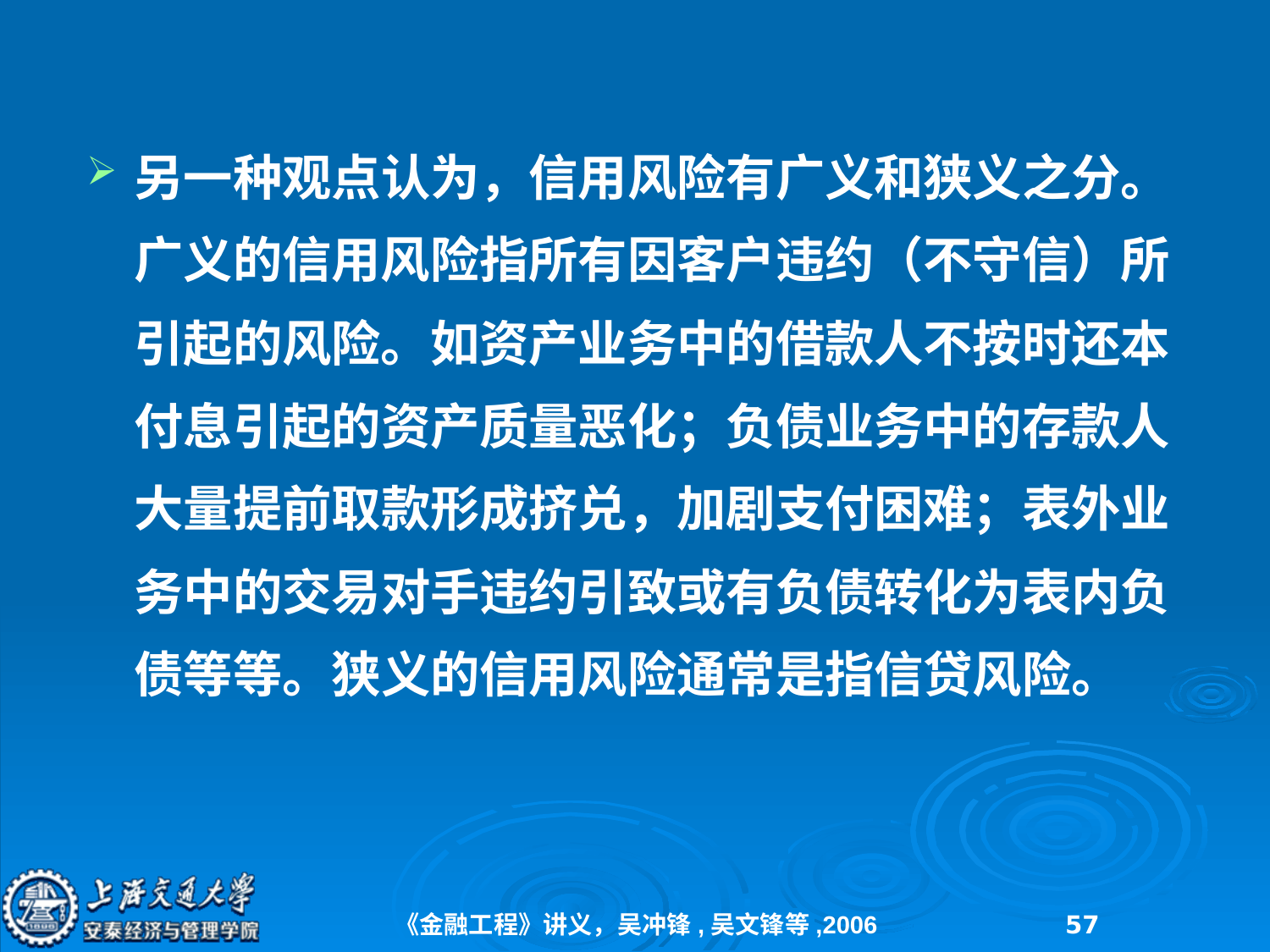

另一种观点认为，信用风险有广义和狭义之分。广义的信用风险指所有因客户违约（不守信）所引起的风险。如资产业务中的借款人不按时还本付息引起的资产质量恶化；负债业务中的存款人大量提前取款形成挤兑，加剧支付困难；表外业务中的交易对手违约引致或有负债转化为表内负债等等。狭义的信用风险通常是指信贷风险。